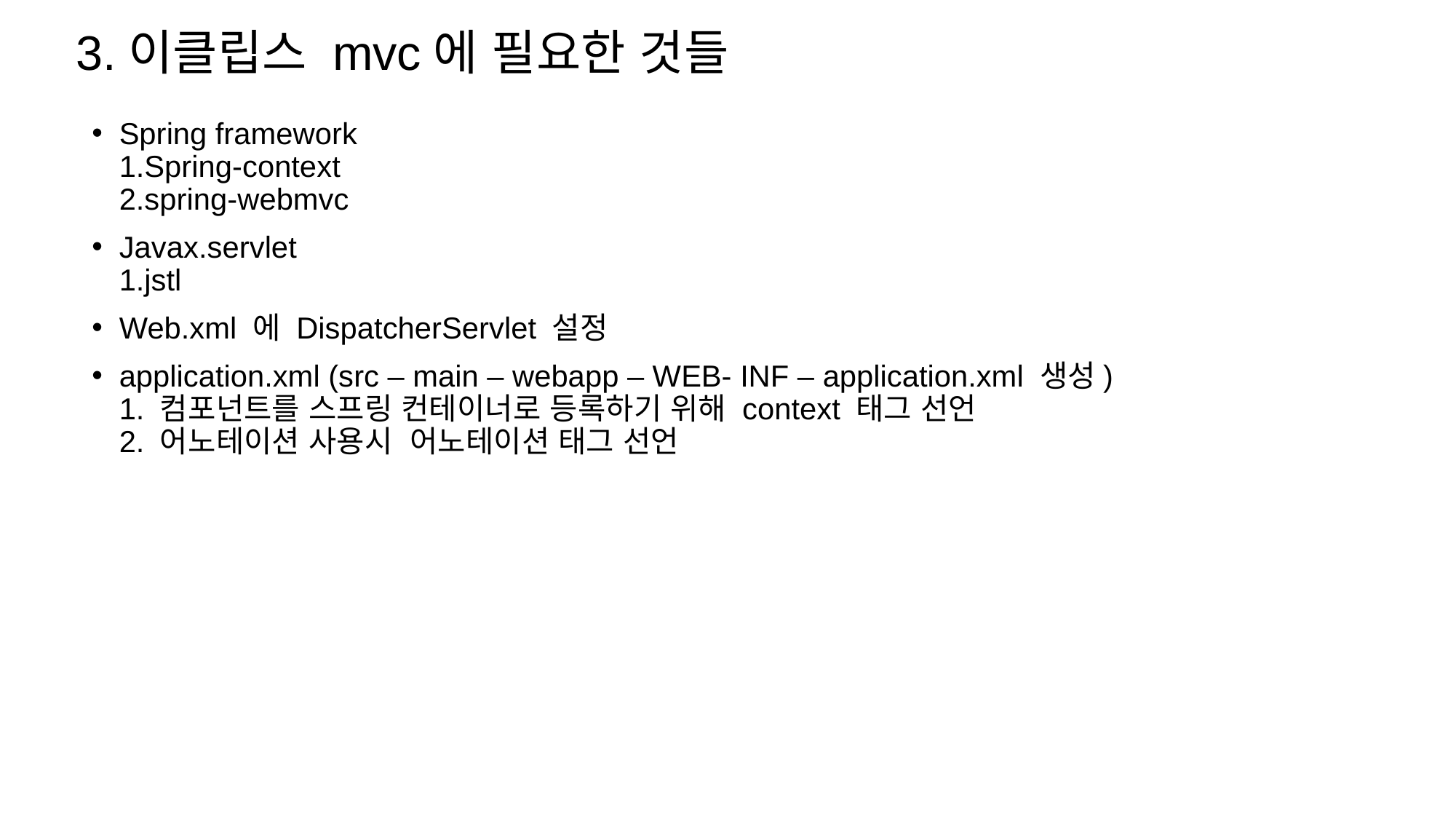

# 3.이클립스 mvc에 필요한 것들
Spring framework
1.Spring-context
2.spring-webmvc
Javax.servlet
1.jstl
Web.xml 에 DispatcherServlet 설정
application.xml (src – main – webapp – WEB- INF – application.xml 생성)
1. 컴포넌트를 스프링 컨테이너로 등록하기 위해 context 태그 선언
2. 어노테이션 사용시  어노테이션 태그 선언